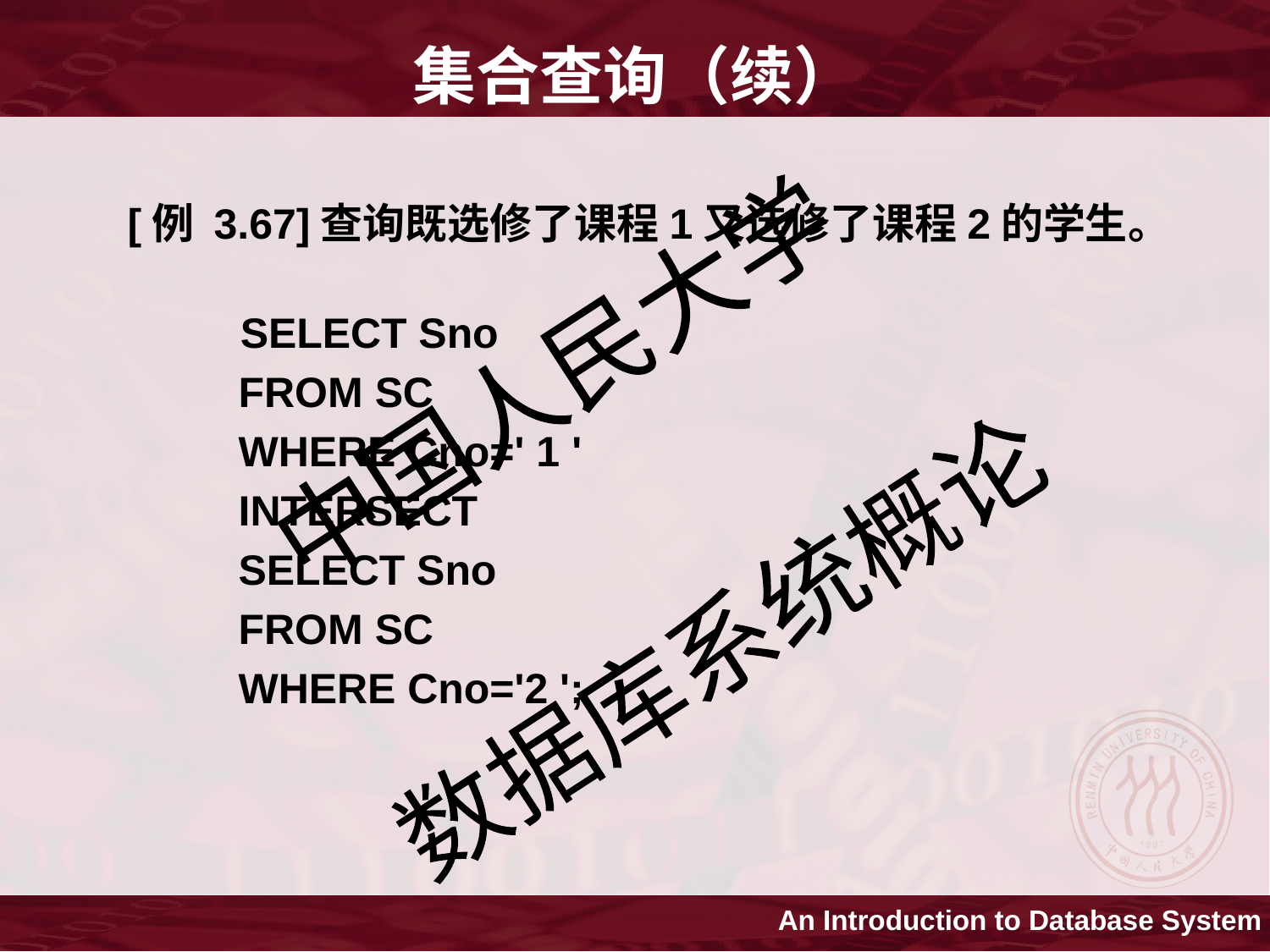

集合查询（续）
[例 3.67]查询既选修了课程1又选修了课程2的学生。

	 SELECT Sno
    FROM SC
    WHERE Cno=' 1 '
    INTERSECT
    SELECT Sno
    FROM SC
    WHERE Cno='2 ';